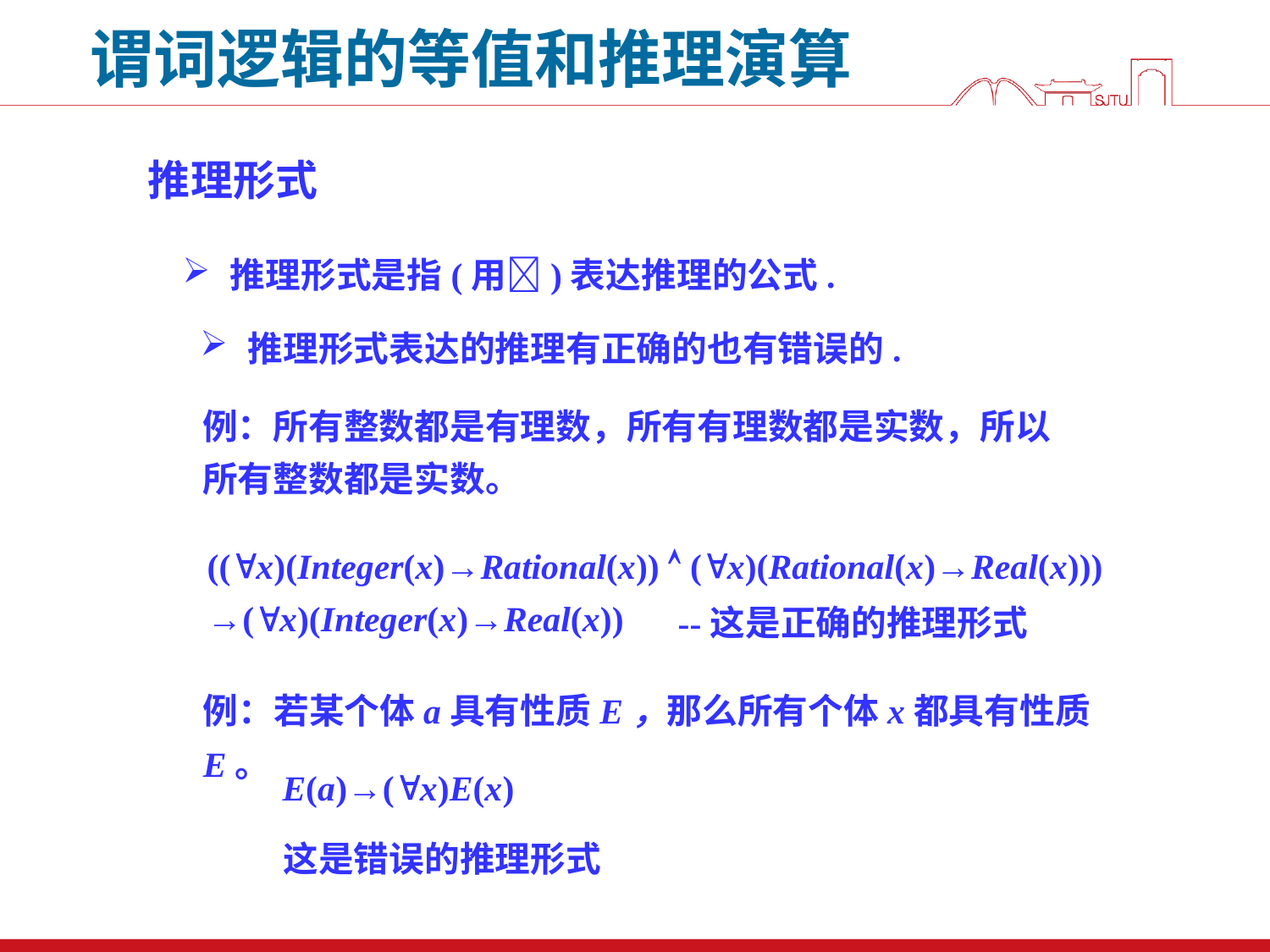

谓词逻辑的等值和推理演算
推理形式
推理形式是指(用→)表达推理的公式.
推理形式表达的推理有正确的也有错误的.
例：所有整数都是有理数，所有有理数都是实数，所以所有整数都是实数。
((∀x)(Integer(x)→Rational(x)) ∧ (∀x)(Rational(x)→Real(x))) →(∀x)(Integer(x)→Real(x))
--这是正确的推理形式
例：若某个体a具有性质E，那么所有个体x都具有性质E。
E(a)→(∀x)E(x)
这是错误的推理形式